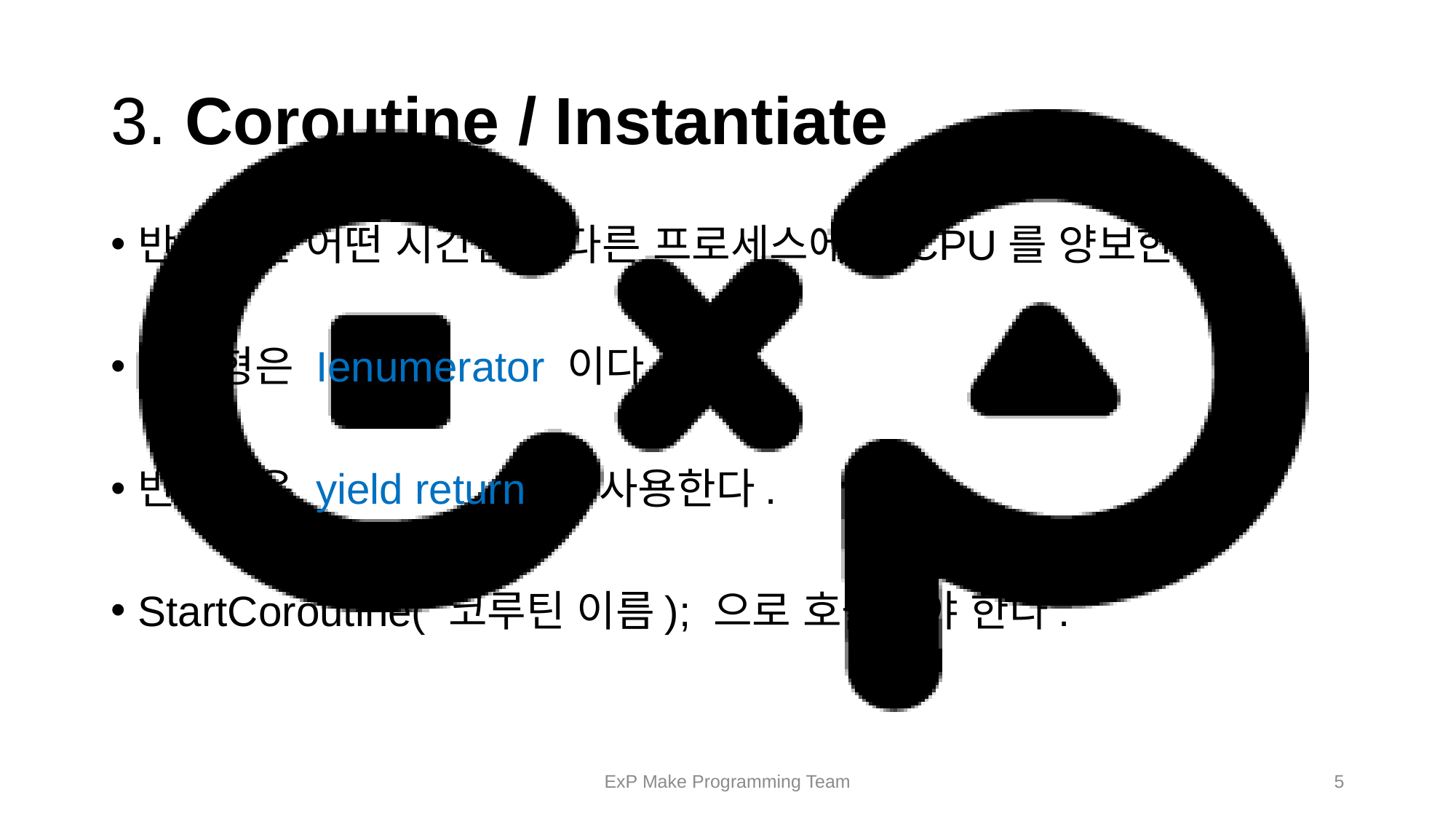

# 3. Coroutine / Instantiate
반환되는 어떤 시간만큼 다른 프로세스에게 CPU를 양보한다.

반환형은 Ienumerator 이다.

반환값은 yield return 을 사용한다.

StartCoroutine( 코루틴 이름); 으로 호출해야 한다.

ExP Make Programming Team
5